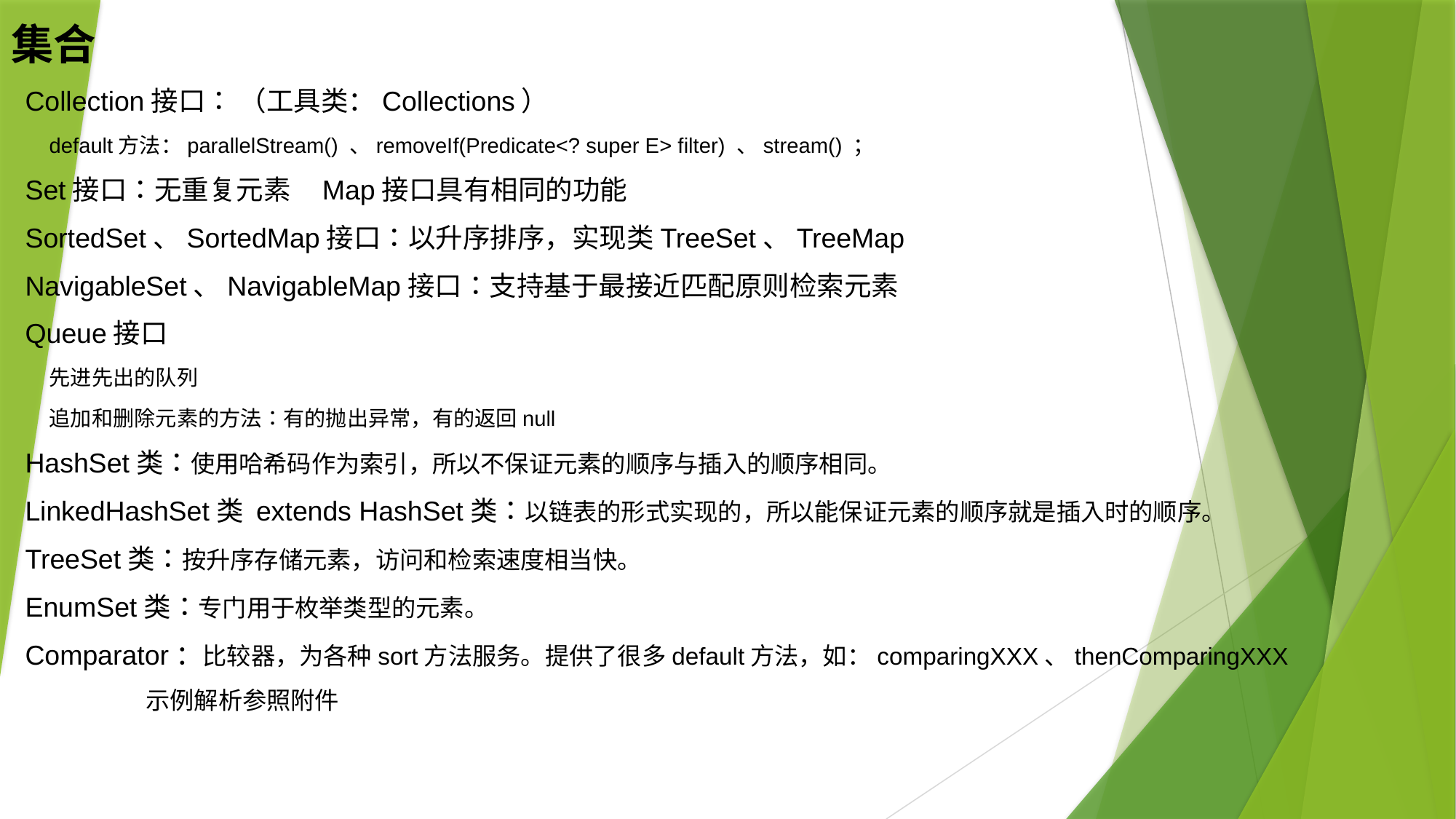

# 集合
Collection接口： （工具类：Collections）
    default方法：parallelStream() 、removeIf(Predicate<? super E> filter) 、stream() ；
Set接口：无重复元素    Map接口具有相同的功能
SortedSet、SortedMap接口：以升序排序，实现类TreeSet、TreeMap
NavigableSet、NavigableMap接口：支持基于最接近匹配原则检索元素
Queue接口
    先进先出的队列
    追加和删除元素的方法：有的抛出异常，有的返回null
HashSet类：使用哈希码作为索引，所以不保证元素的顺序与插入的顺序相同。
LinkedHashSet类 extends HashSet类：以链表的形式实现的，所以能保证元素的顺序就是插入时的顺序。
TreeSet类：按升序存储元素，访问和检索速度相当快。
EnumSet类：专门用于枚举类型的元素。
Comparator：比较器，为各种sort方法服务。提供了很多default方法，如：comparingXXX、thenComparingXXX
                     示例解析参照附件